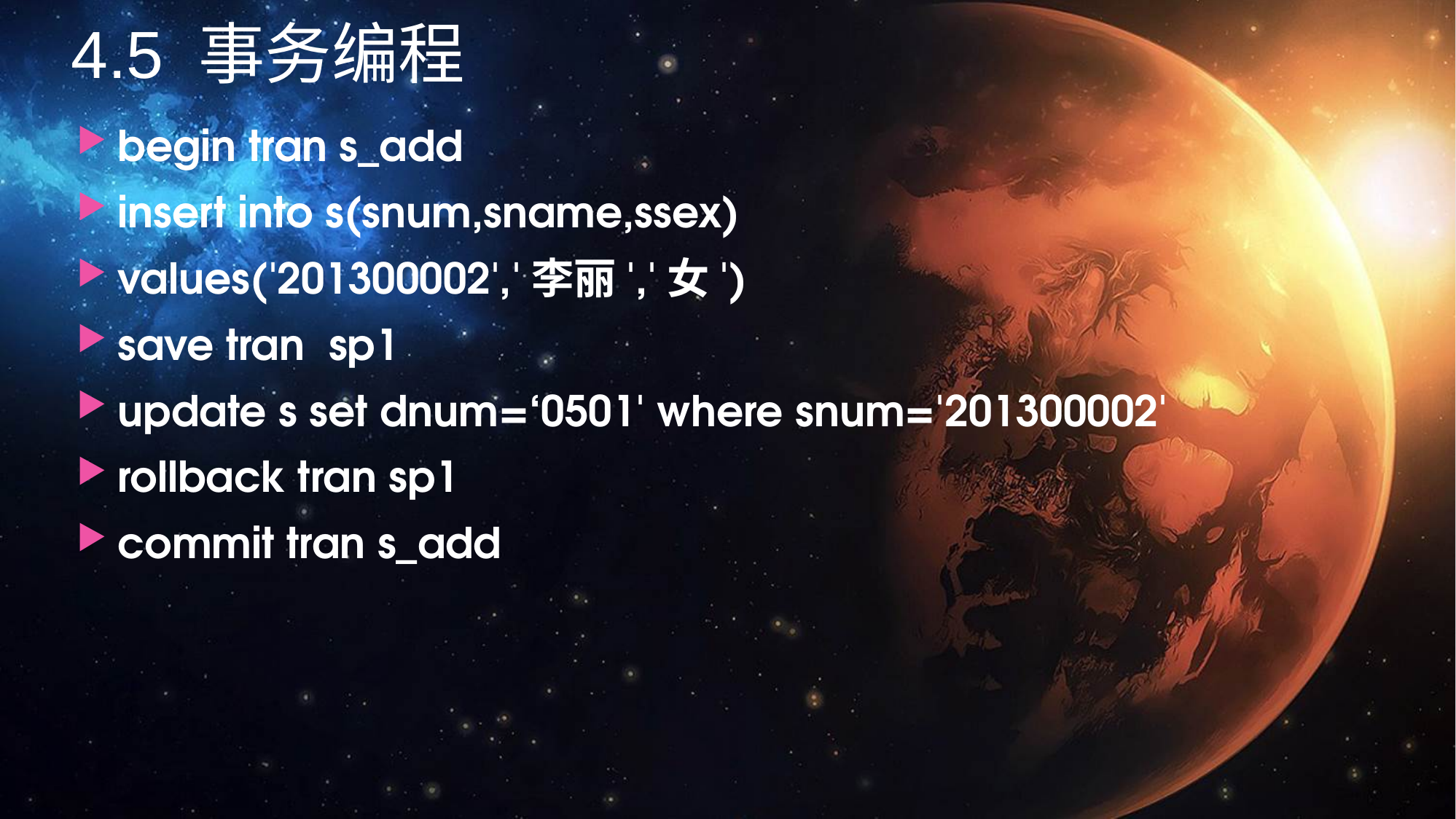

4.5 事务编程
begin tran s_add
insert into s(snum,sname,ssex)
values('201300002','李丽','女')
save tran  sp1
update s set dnum=‘0501' where snum='201300002'
rollback tran sp1
commit tran s_add